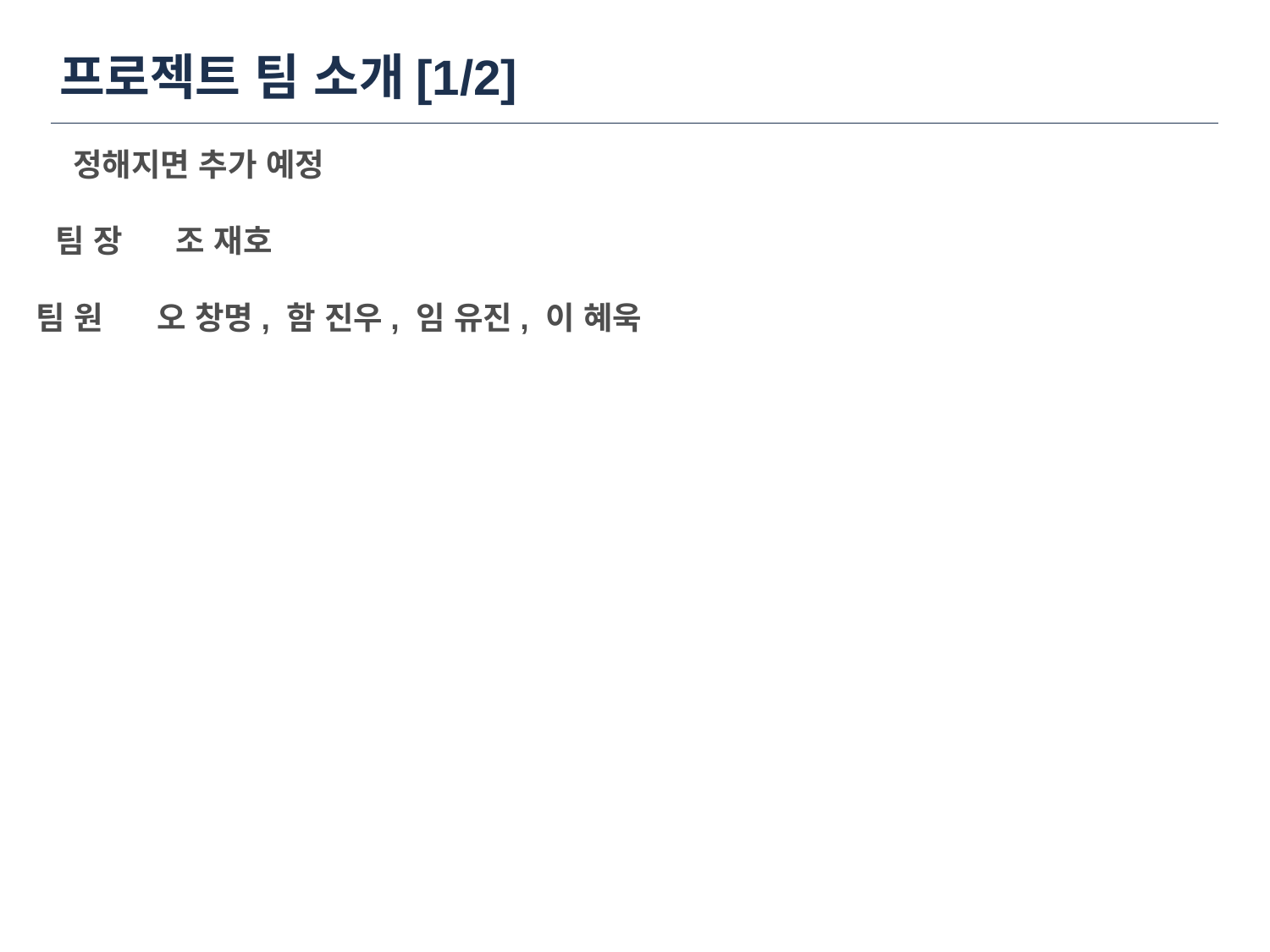

프로젝트 팀 소개[1/2]
 정해지면 추가 예정
팀 장      조 재호
팀 원      오 창명, 함 진우, 임 유진, 이 혜욱